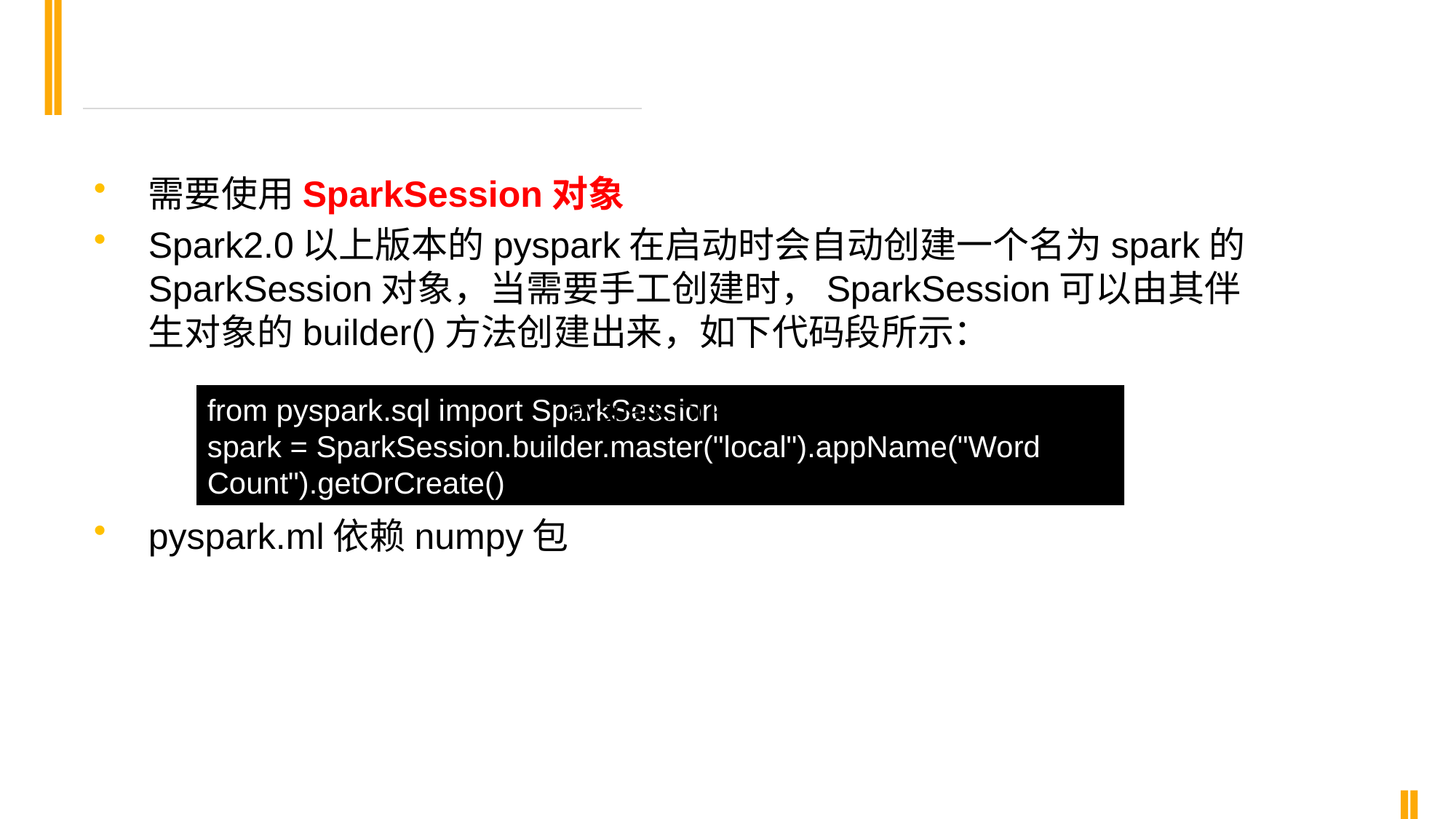

需要使用SparkSession对象
Spark2.0以上版本的pyspark在启动时会自动创建一个名为spark的SparkSession对象，当需要手工创建时，SparkSession可以由其伴生对象的builder()方法创建出来，如下代码段所示：

pyspark.ml依赖numpy包

from pyspark.sql import SparkSession
spark = SparkSession.builder.master("local").appName("Word Count").getOrCreate()
pyspark.ml依赖numpy包